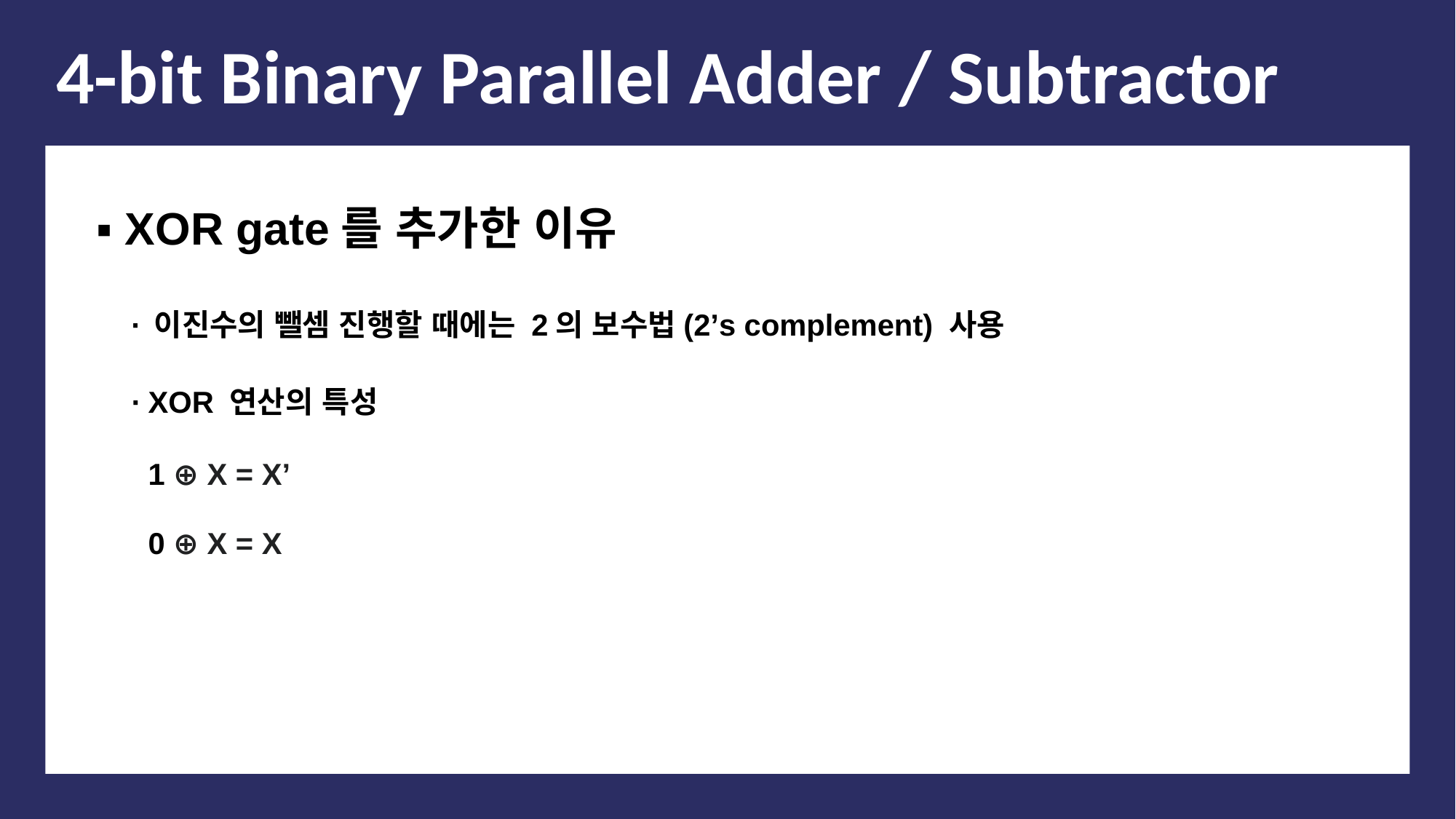

4-bit Binary Parallel Adder / Subtractor

제목을 입력하세요
▪ XOR gate를 추가한 이유
∙ 이진수의 뺄셈 진행할 때에는 2의 보수법(2’s complement) 사용
∙ XOR 연산의 특성
  1 ⊕ X = X’
  0 ⊕ X = X